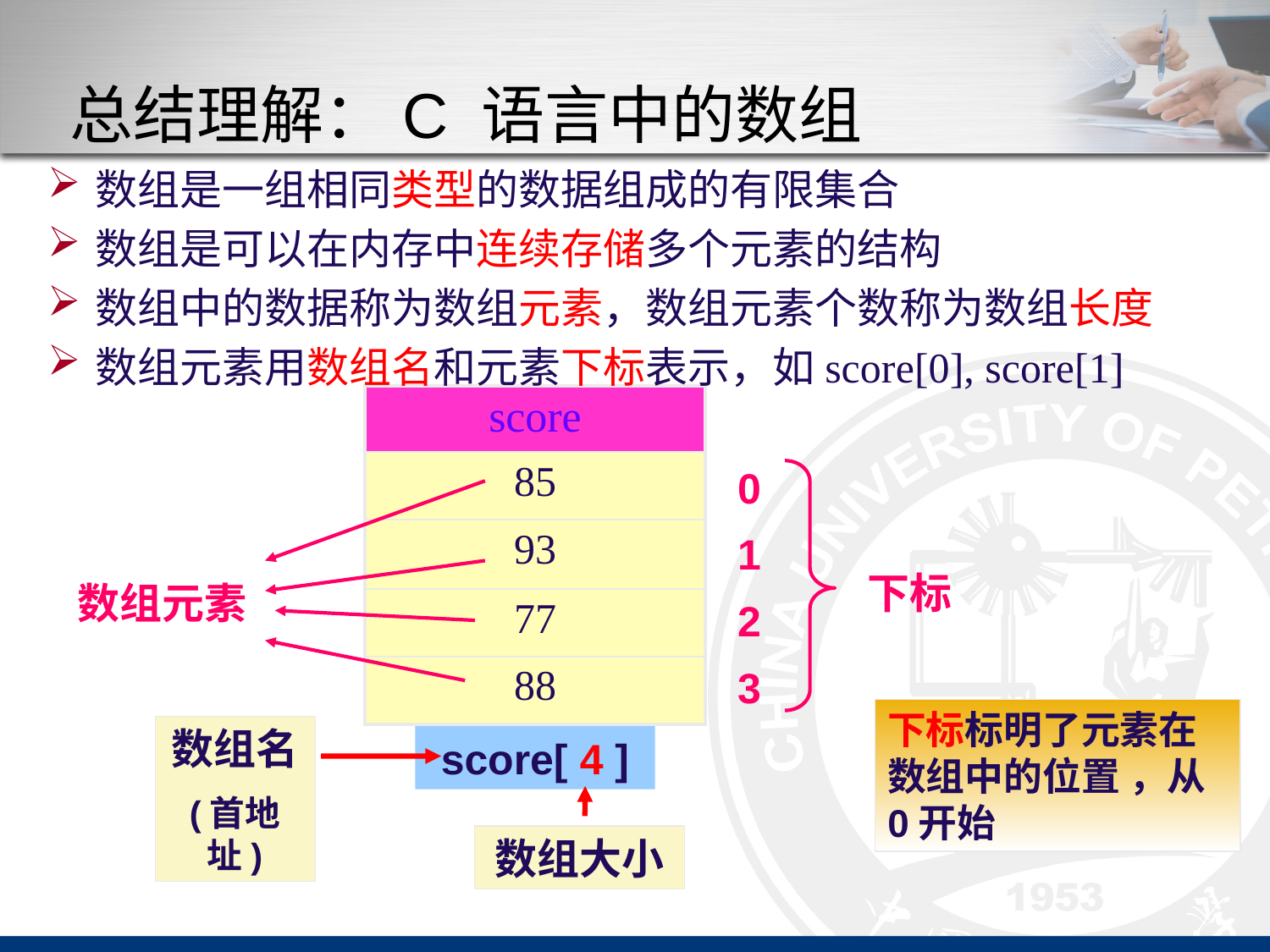

# 总结理解：C 语言中的数组
数组是一组相同类型的数据组成的有限集合
数组是可以在内存中连续存储多个元素的结构
数组中的数据称为数组元素，数组元素个数称为数组长度
数组元素用数组名和元素下标表示，如score[0], score[1]
| score |
| --- |
| 85 |
| 93 |
| 77 |
| 88 |
0
1
2
3

下标

数组元素

下标标明了元素在数组中的位置 ，从0开始

数组名
(首地址)
score[ 4 ]

数组大小